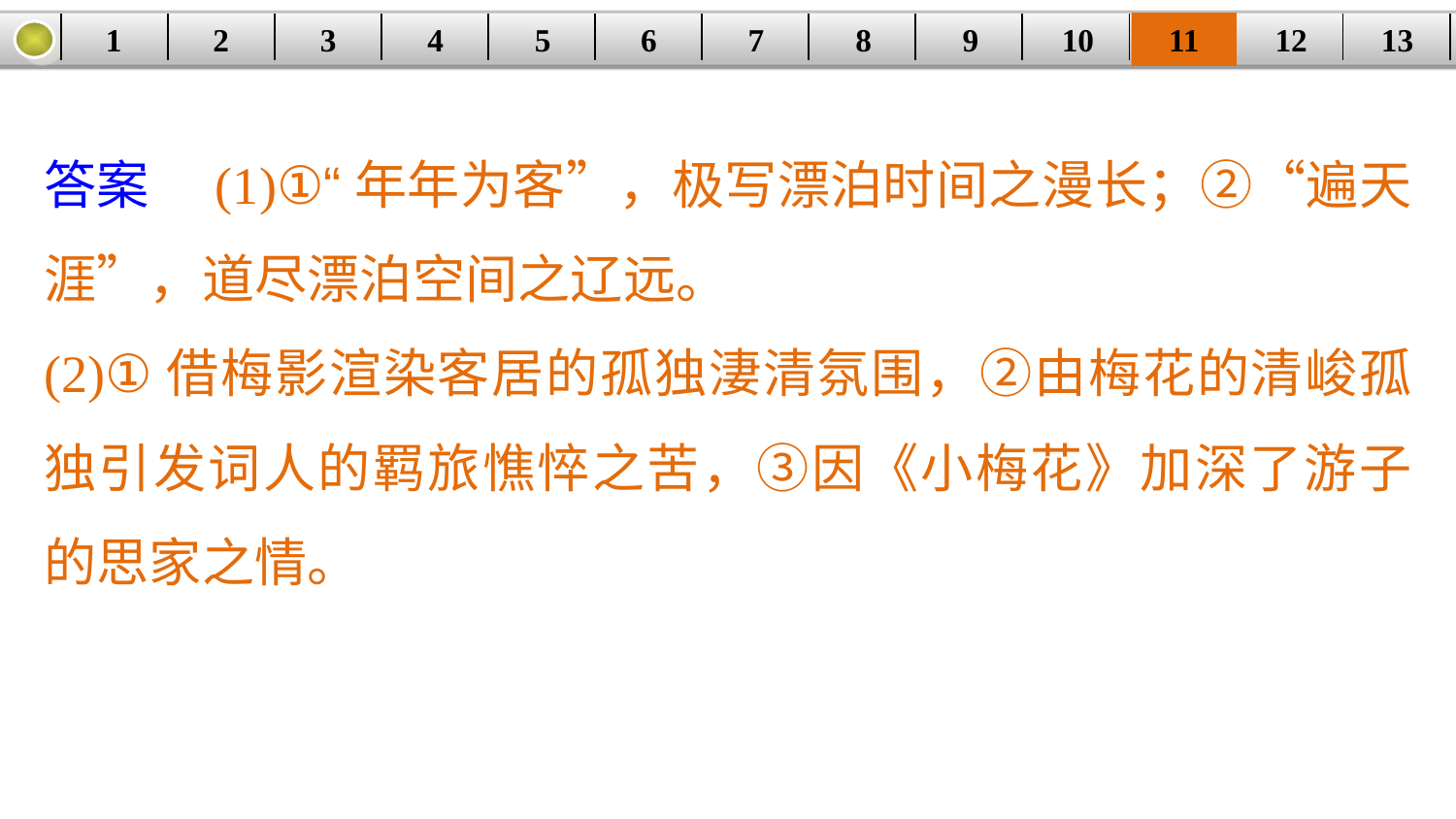

1
2
3
4
5
6
7
8
9
10
11
12
13
|  |  |  |  |  |  |  |  |  |  |  |  |  |
| --- | --- | --- | --- | --- | --- | --- | --- | --- | --- | --- | --- | --- |

答案　(1)①“年年为客”，极写漂泊时间之漫长；②“遍天涯”，道尽漂泊空间之辽远。
(2)①借梅影渲染客居的孤独淒清氛围，②由梅花的清峻孤独引发词人的羁旅憔悴之苦，③因《小梅花》加深了游子的思家之情。